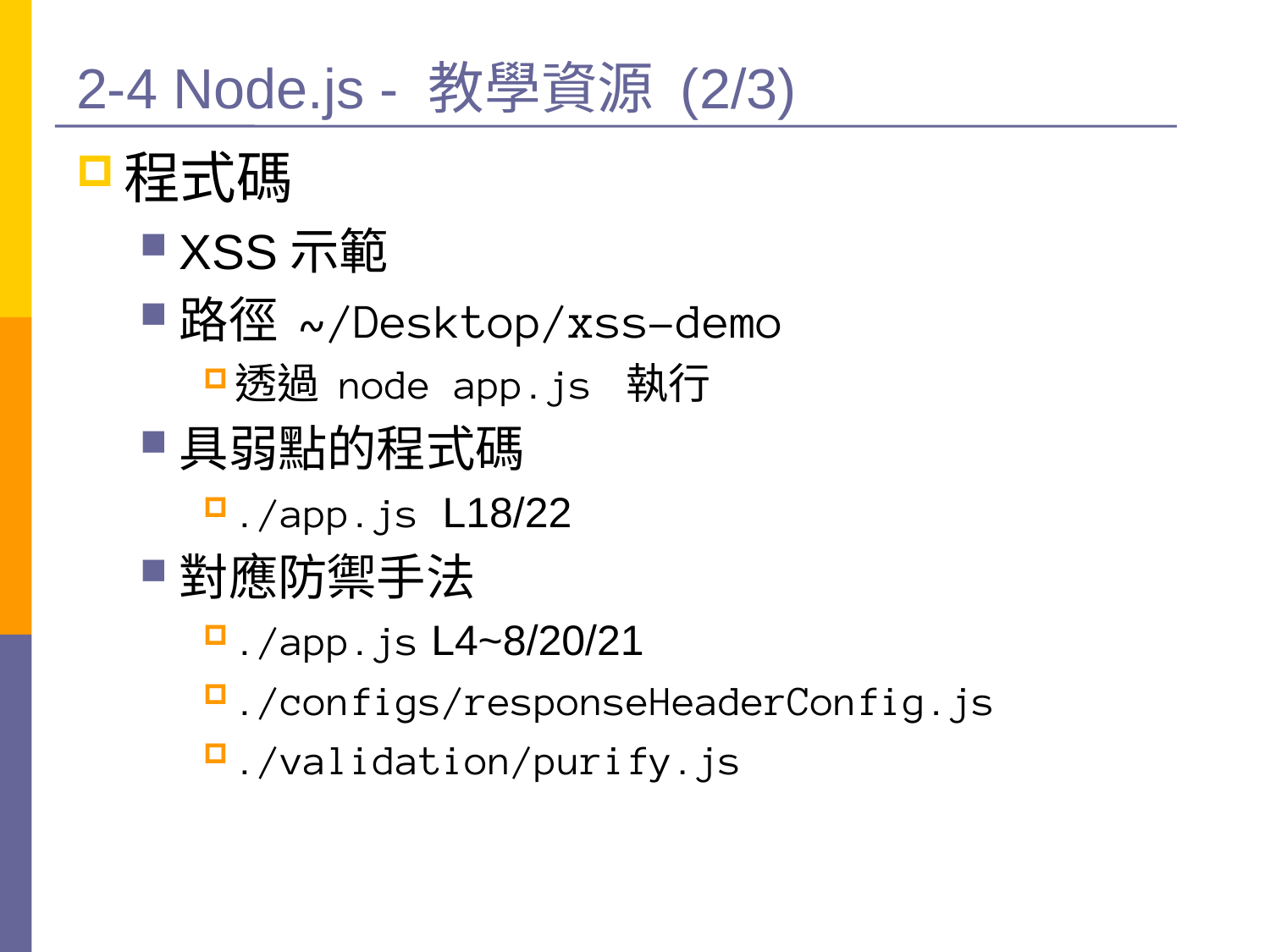

# 2-4 Node.js - 教學資源 (2/3)
程式碼
XSS示範
路徑 ~/Desktop/xss-demo
透過 node app.js 執行
具弱點的程式碼
./app.js L18/22
對應防禦手法
./app.js L4~8/20/21
./configs/responseHeaderConfig.js
./validation/purify.js